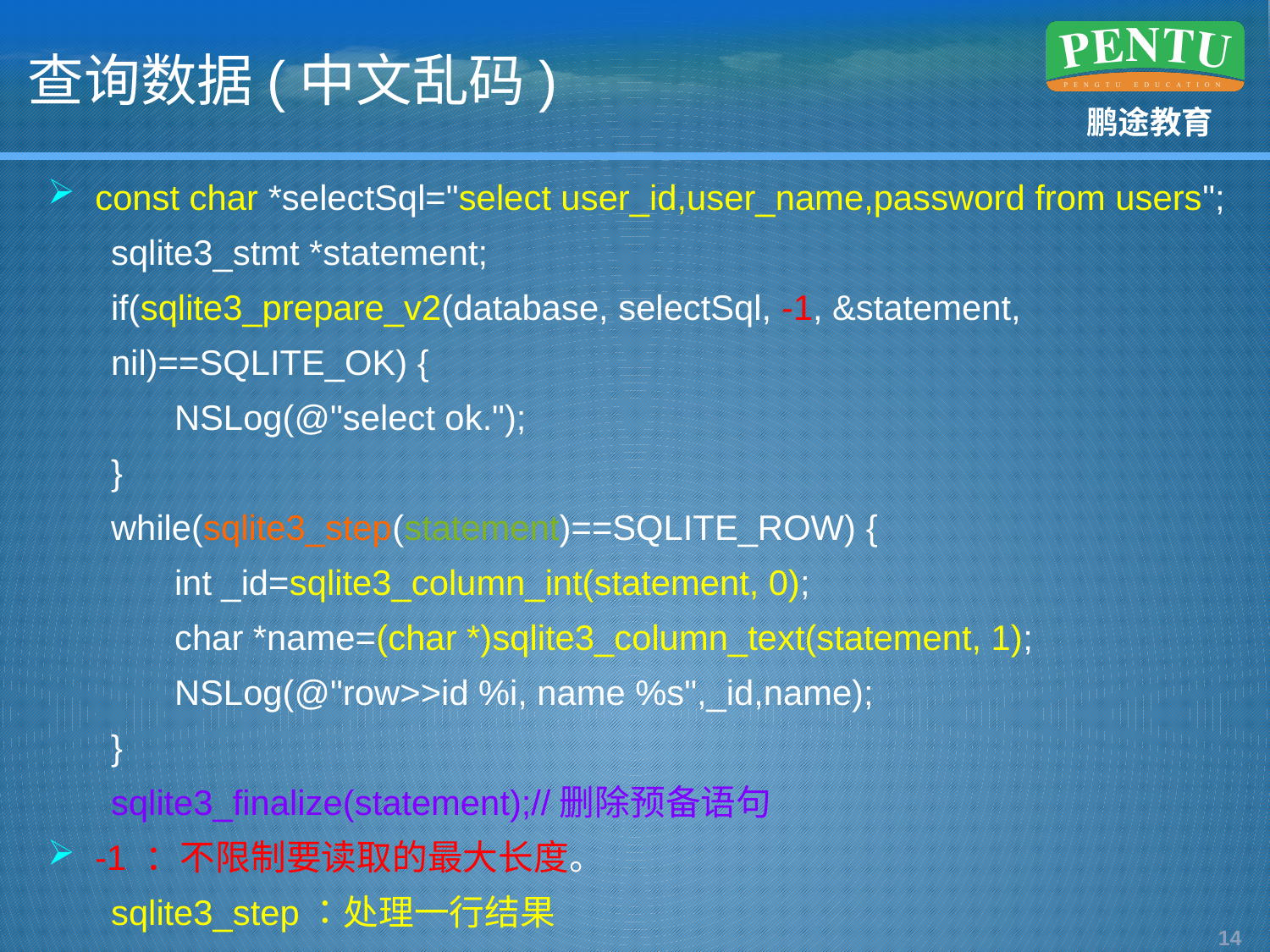

# 查询数据(中文乱码)
const char *selectSql="select user_id,user_name,password from users";
sqlite3_stmt *statement;
if(sqlite3_prepare_v2(database, selectSql, -1, &statement, nil)==SQLITE_OK) {
NSLog(@"select ok.");
}
while(sqlite3_step(statement)==SQLITE_ROW) {
int _id=sqlite3_column_int(statement, 0);
char *name=(char *)sqlite3_column_text(statement, 1);
NSLog(@"row>>id %i, name %s",_id,name);
}
sqlite3_finalize(statement);//删除预备语句
-1 ：不限制要读取的最大长度。
sqlite3_step：处理一行结果
14